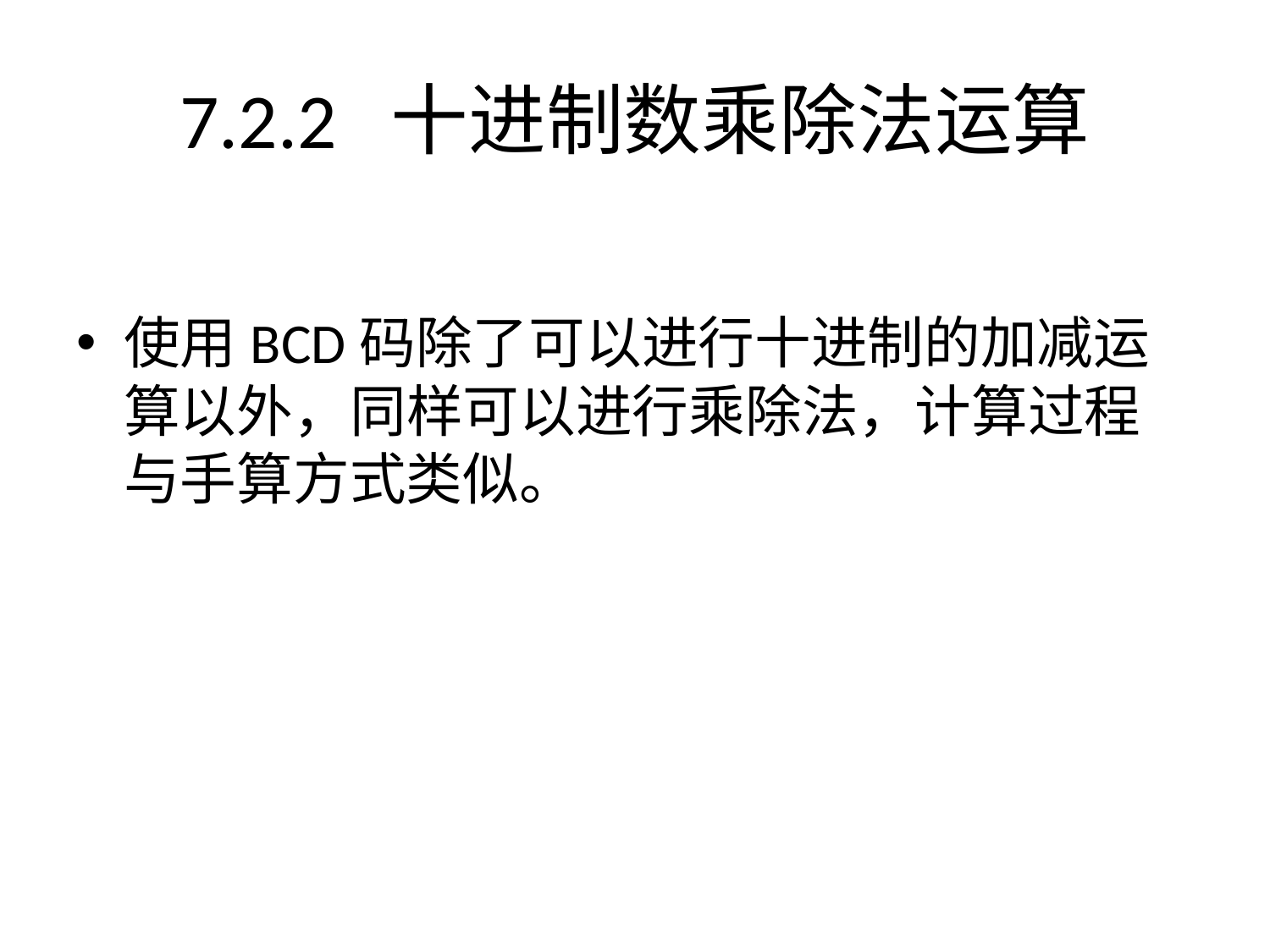

# 7.2.2  十进制数乘除法运算

使用BCD码除了可以进行十进制的加减运算以外，同样可以进行乘除法，计算过程与手算方式类似。